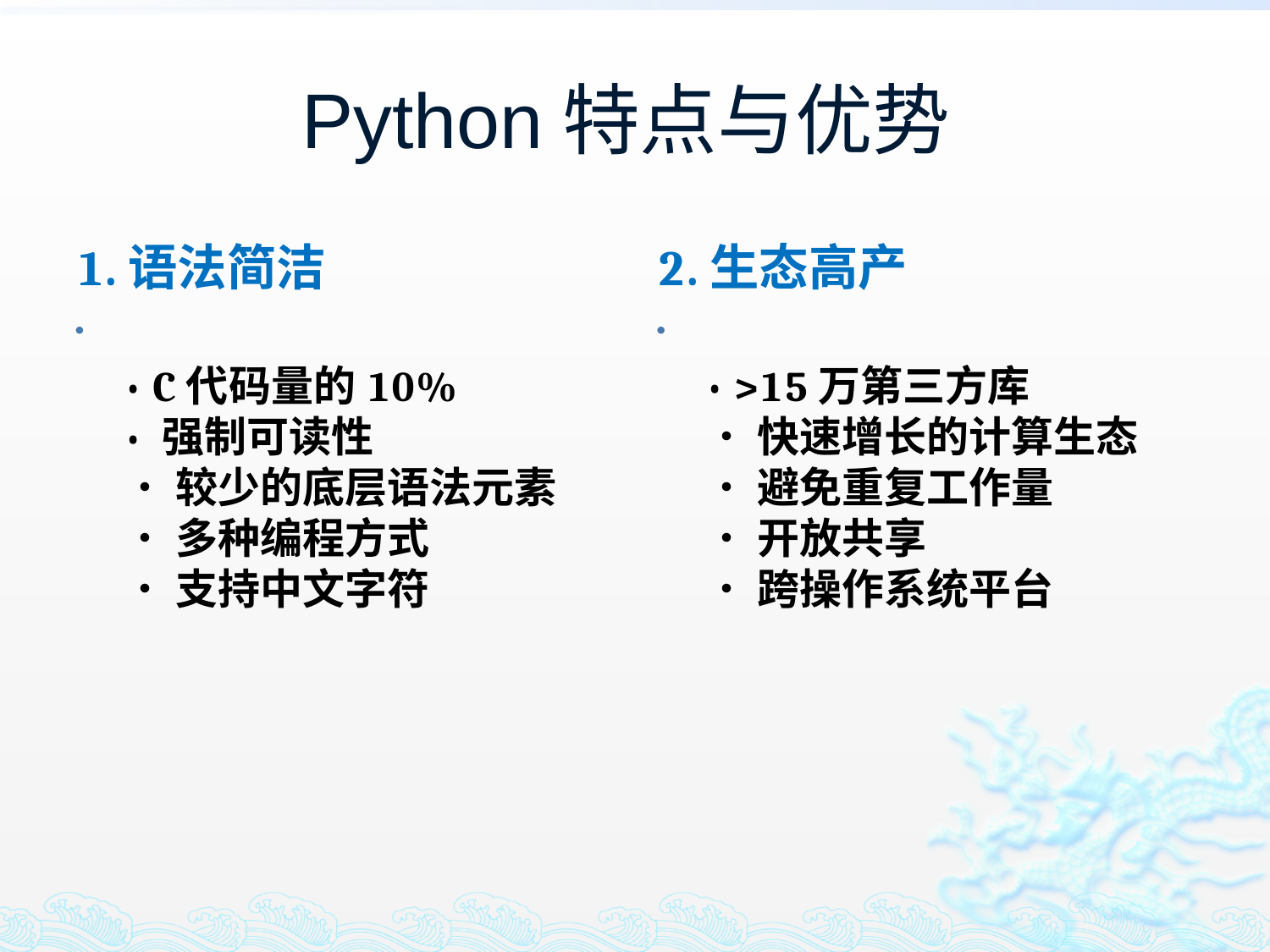

# Python特点与优势
1.语法简洁
2.生态高产
• C代码量的10%
• 强制可读性
• 较少的底层语法元素
• 多种编程方式
• 支持中文字符
• >15万第三方库
• 快速增长的计算生态
• 避免重复工作量
• 开放共享
• 跨操作系统平台